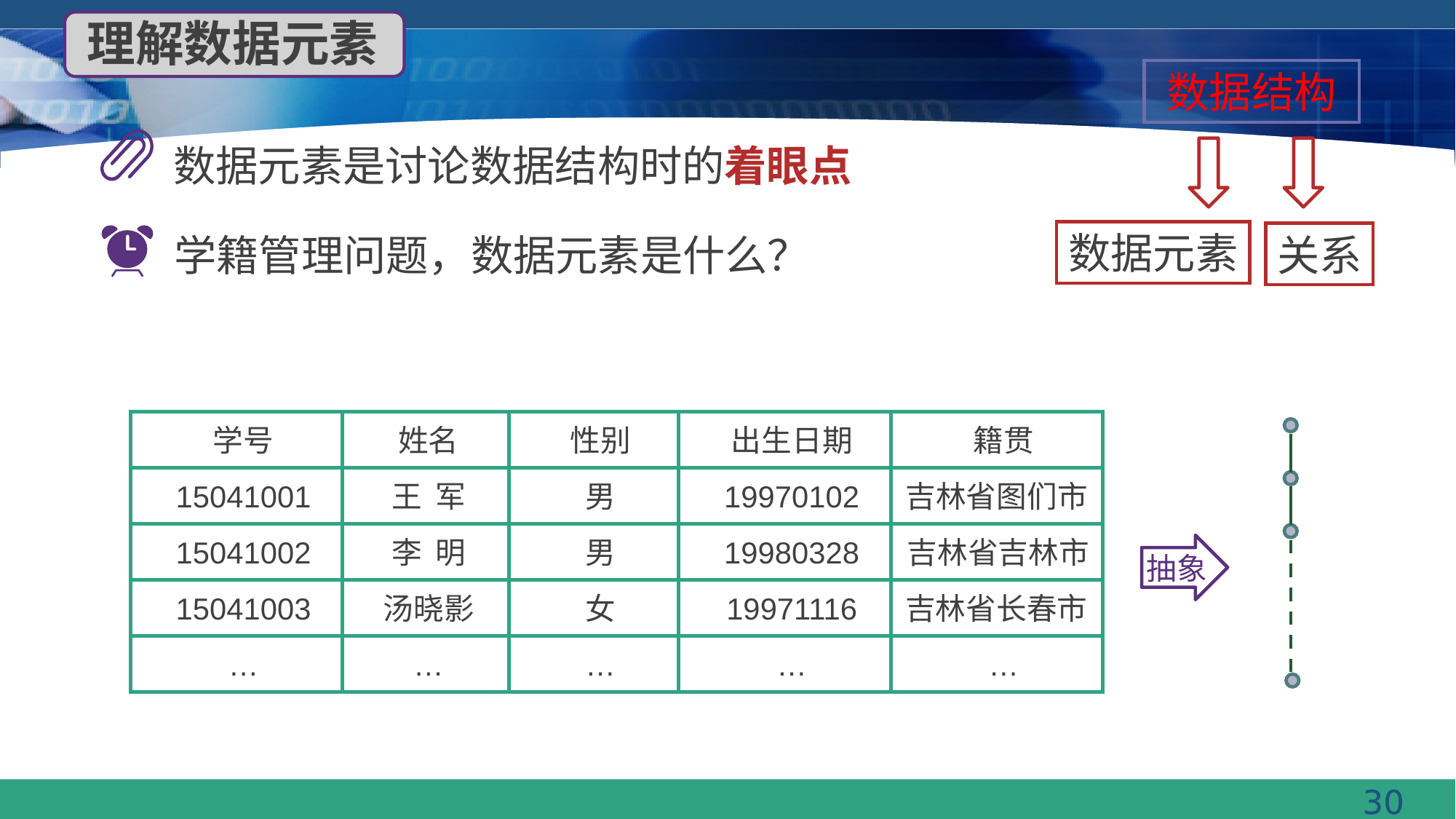

理解数据元素

数据结构
数据元素是讨论数据结构时的着眼点

数据元素

关系
学籍管理问题，数据元素是什么？

学号

姓名

性别

出生日期

籍贯

15041001

王  军

男

19970102
吉林省图们市

15041002

李  明

男

19980328

吉林省吉林市

15041003

汤晓影

女

19971116
吉林省长春市

…

…

…

…

…

抽象